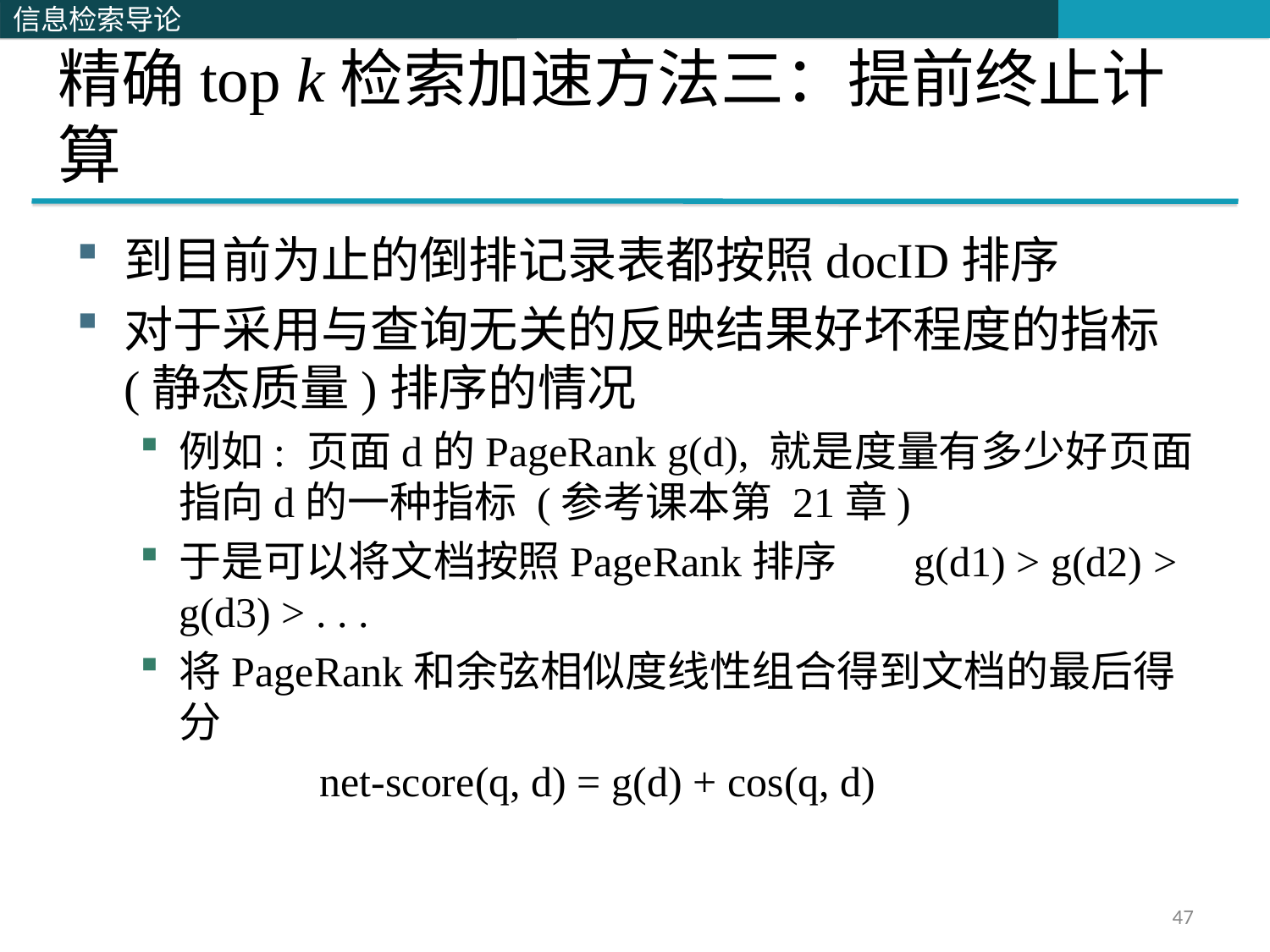

# 精确top k检索加速方法三：提前终止计算
到目前为止的倒排记录表都按照docID排序
对于采用与查询无关的反映结果好坏程度的指标(静态质量)排序的情况
例如: 页面d的PageRank g(d), 就是度量有多少好页面指向d的一种指标 (参考课本第 21章)
于是可以将文档按照PageRank排序       g(d1) > g(d2) > g(d3) > . . .
将PageRank和余弦相似度线性组合得到文档的最后得分
                 net-score(q, d) = g(d) + cos(q, d)
47